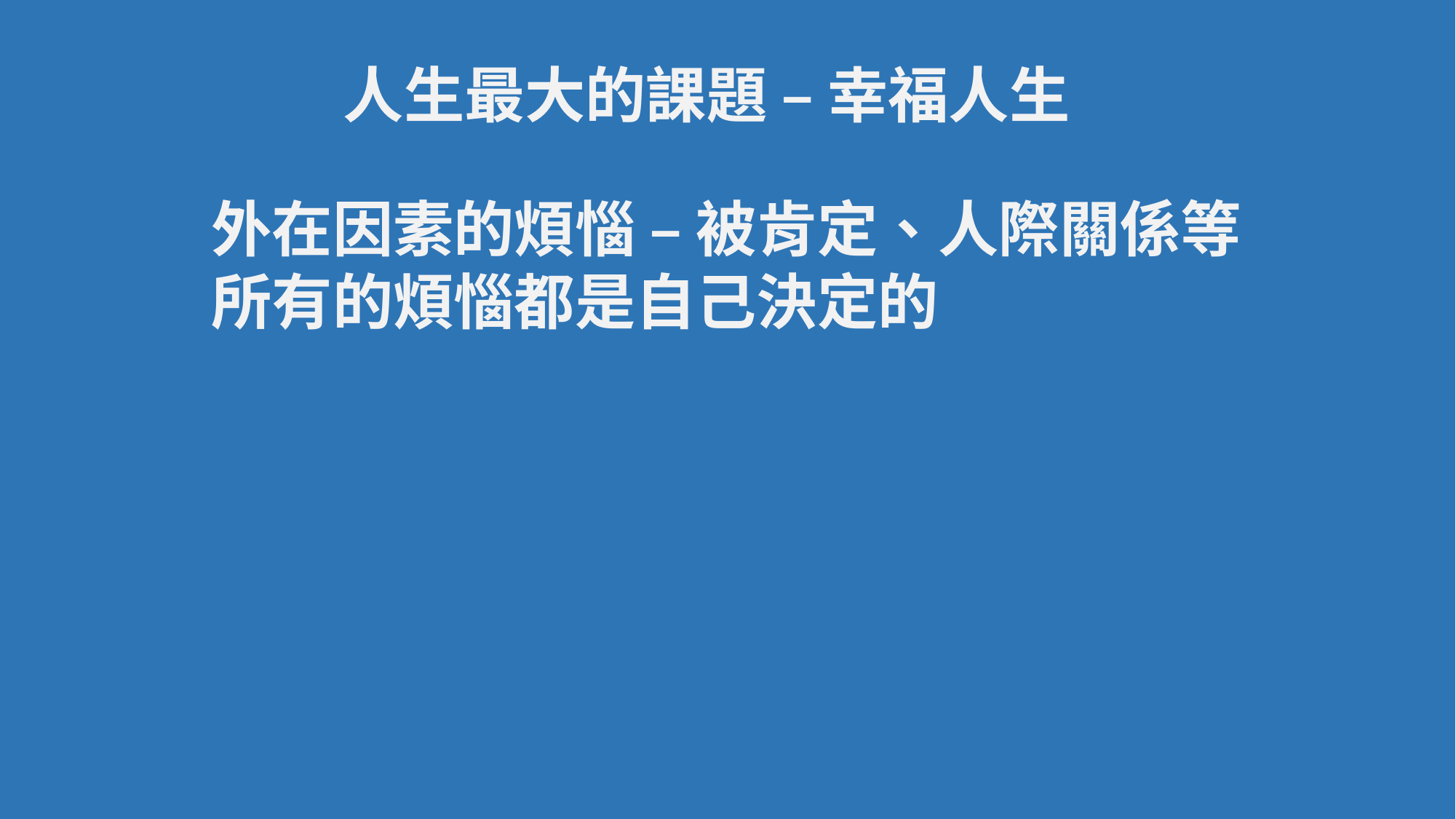

人生最大的課題 – 幸福人生
外在因素的煩惱 – 被肯定、人際關係等
所有的煩惱都是自己決定的